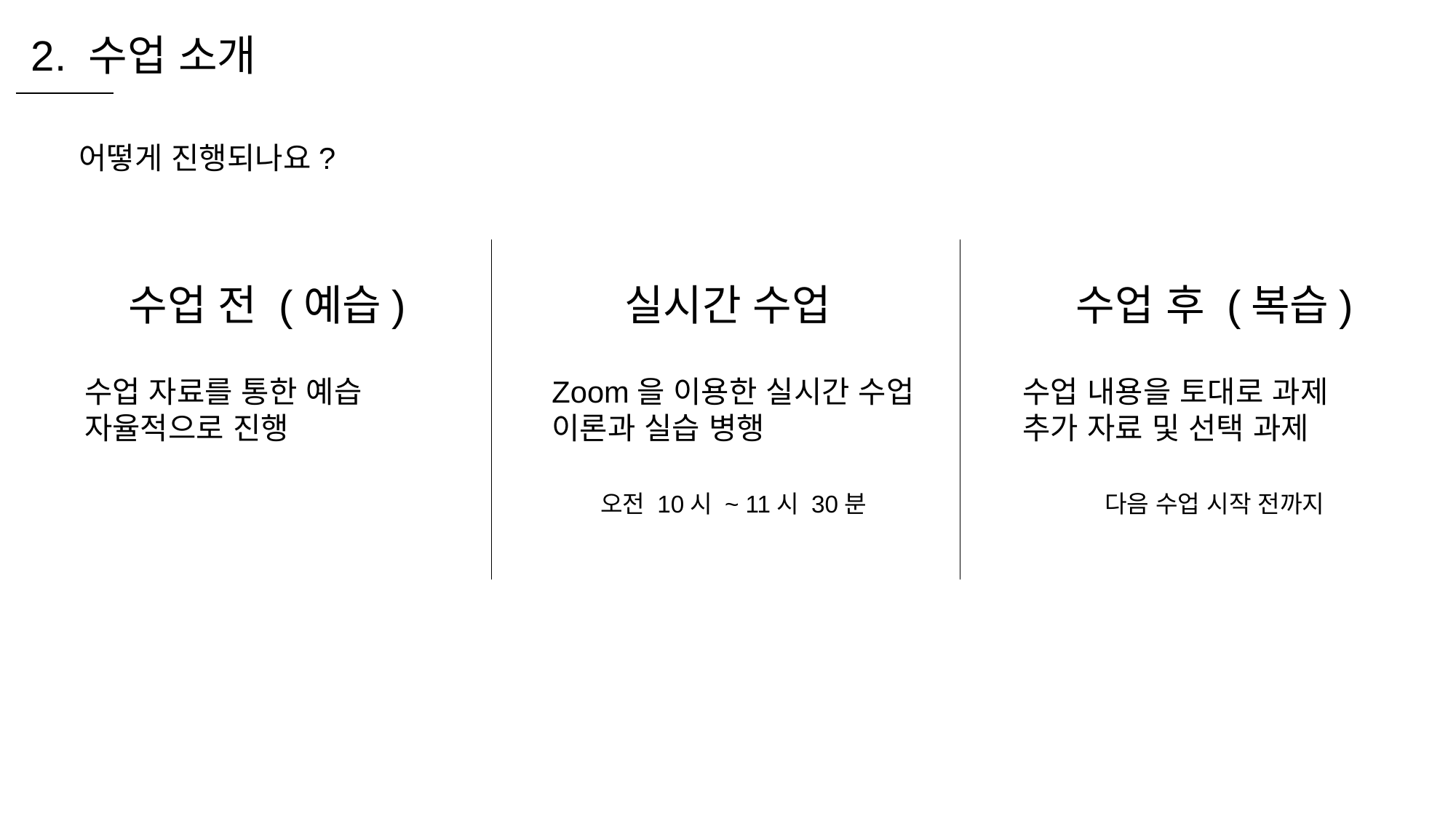

2. 수업 소개
어떻게 진행되나요?
수업 전 (예습)
실시간 수업
수업 후 (복습)
수업 자료를 통한 예습
자율적으로 진행
Zoom을 이용한 실시간 수업
이론과 실습 병행
수업 내용을 토대로 과제
추가 자료 및 선택 과제
오전 10시 ~ 11시 30분
다음 수업 시작 전까지